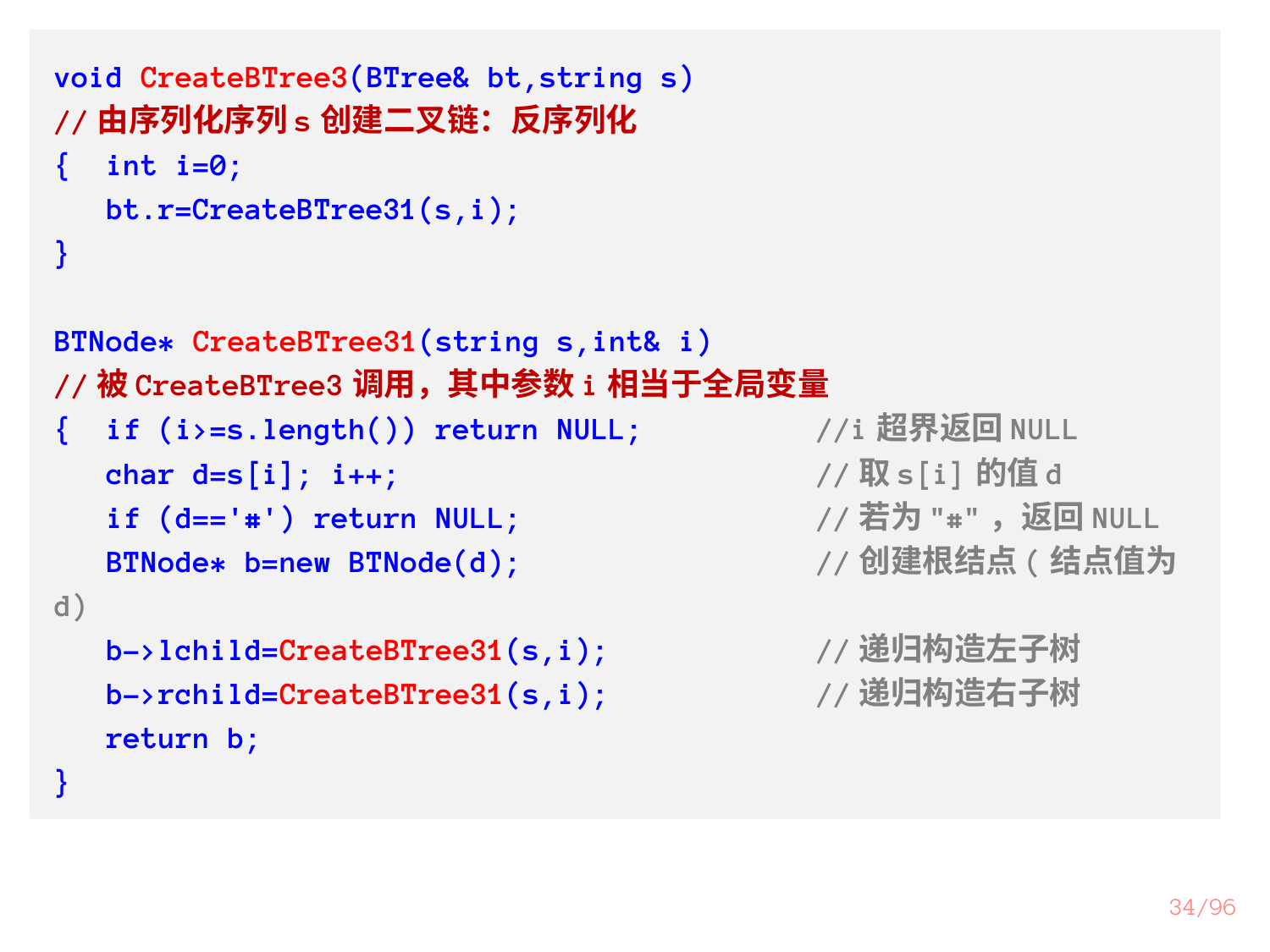

void CreateBTree3(BTree& bt,string s)
//由序列化序列s创建二叉链：反序列化
{  int i=0;
   bt.r=CreateBTree31(s,i);
}

BTNode* CreateBTree31(string s,int& i)
//被CreateBTree3调用，其中参数i相当于全局变量
{  if (i>=s.length()) return NULL;		//i超界返回NULL
   char d=s[i]; i++;				//取s[i]的值d
   if (d=='#') return NULL;			//若为"#"，返回NULL
   BTNode* b=new BTNode(d);			//创建根结点(结点值为d)
   b->lchild=CreateBTree31(s,i);		//递归构造左子树
   b->rchild=CreateBTree31(s,i);		//递归构造右子树
   return b;
}
34/96